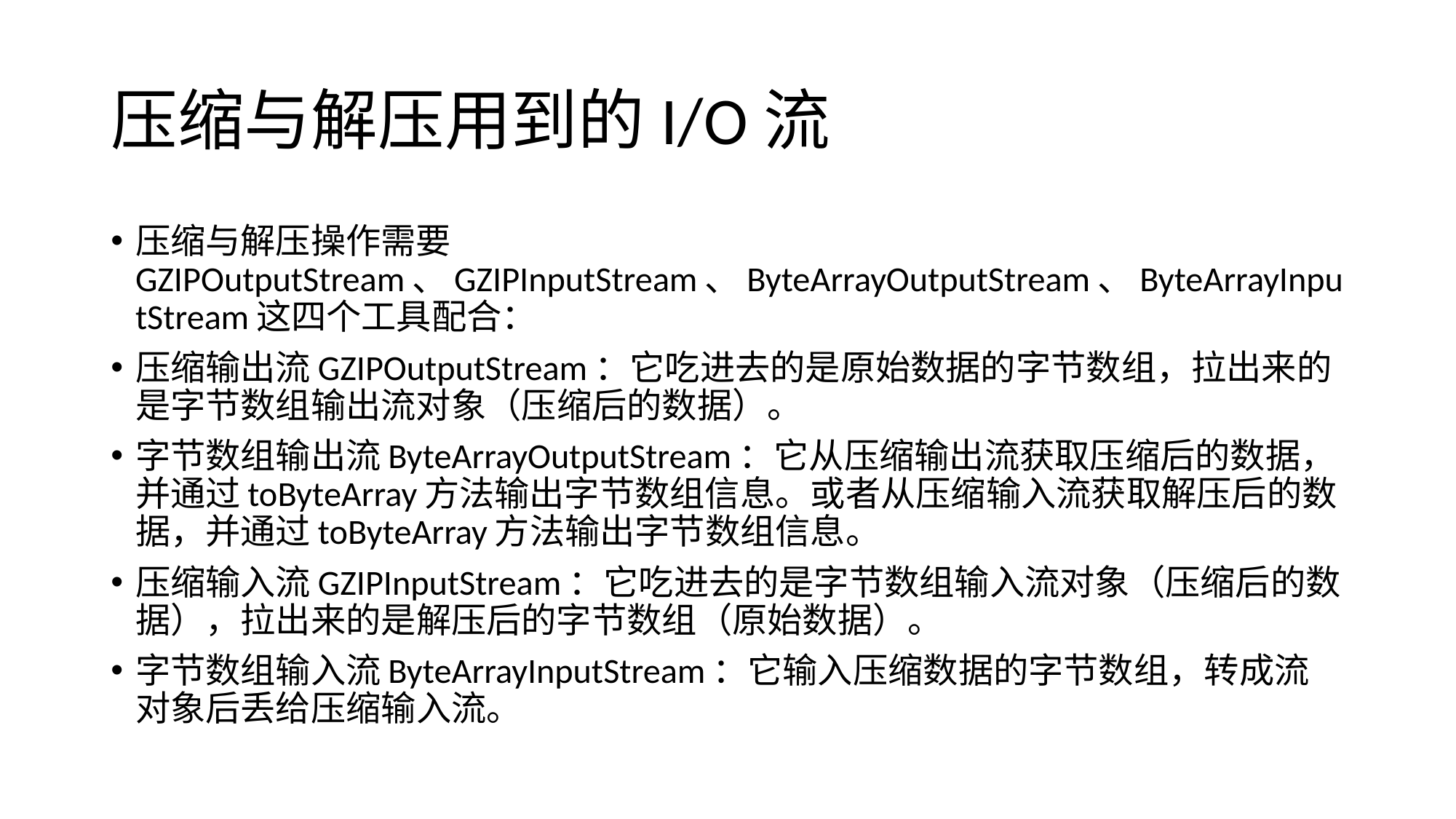

# 压缩与解压用到的I/O流
压缩与解压操作需要GZIPOutputStream、GZIPInputStream、ByteArrayOutputStream、ByteArrayInputStream这四个工具配合：
压缩输出流GZIPOutputStream：它吃进去的是原始数据的字节数组，拉出来的是字节数组输出流对象（压缩后的数据）。
字节数组输出流ByteArrayOutputStream：它从压缩输出流获取压缩后的数据，并通过toByteArray方法输出字节数组信息。或者从压缩输入流获取解压后的数据，并通过toByteArray方法输出字节数组信息。
压缩输入流GZIPInputStream：它吃进去的是字节数组输入流对象（压缩后的数据），拉出来的是解压后的字节数组（原始数据）。
字节数组输入流ByteArrayInputStream：它输入压缩数据的字节数组，转成流对象后丢给压缩输入流。